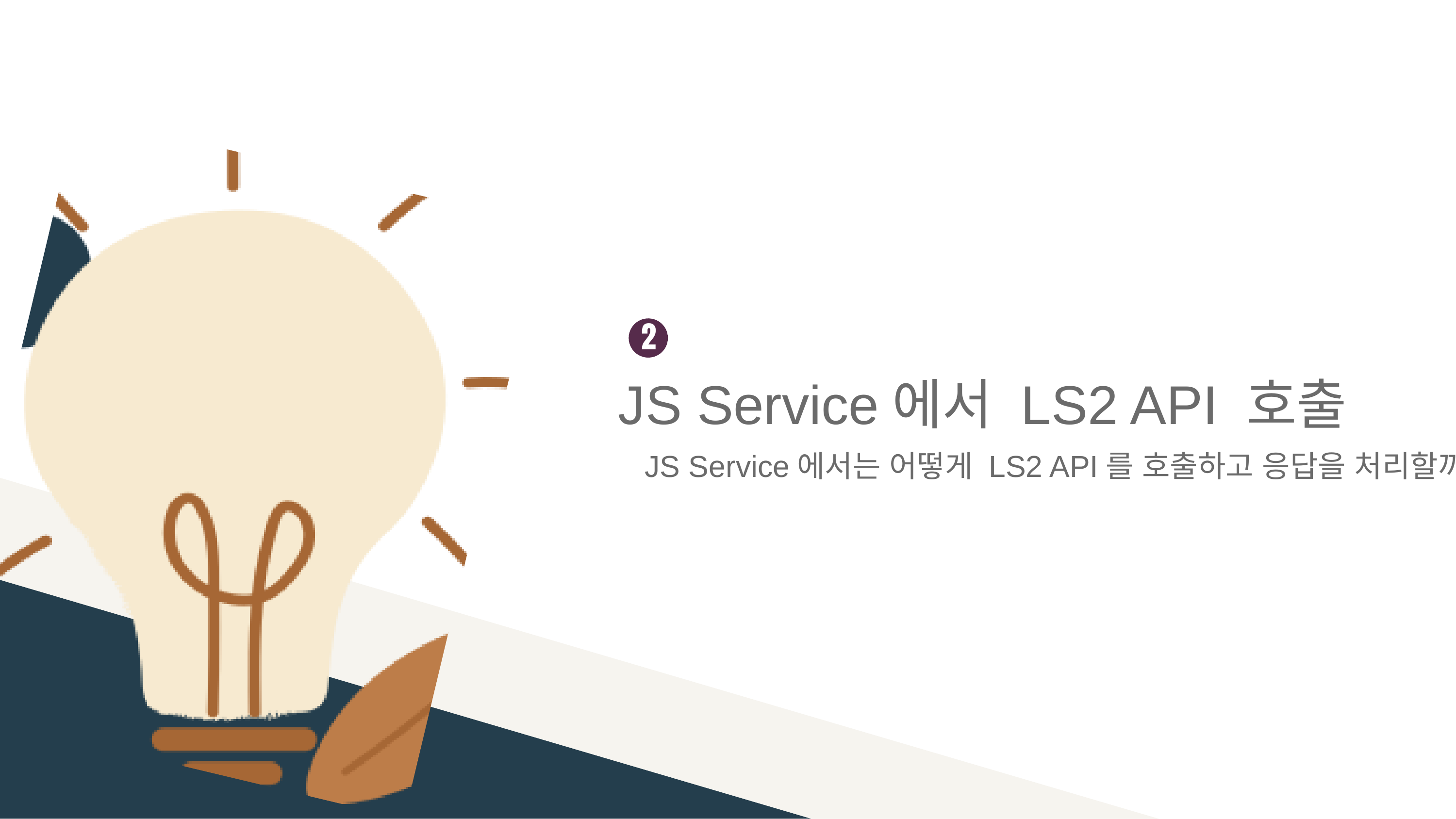

2
JS Service에서 LS2 API 호출
JS Service에서는 어떻게 LS2 API를 호출하고 응답을 처리할까?